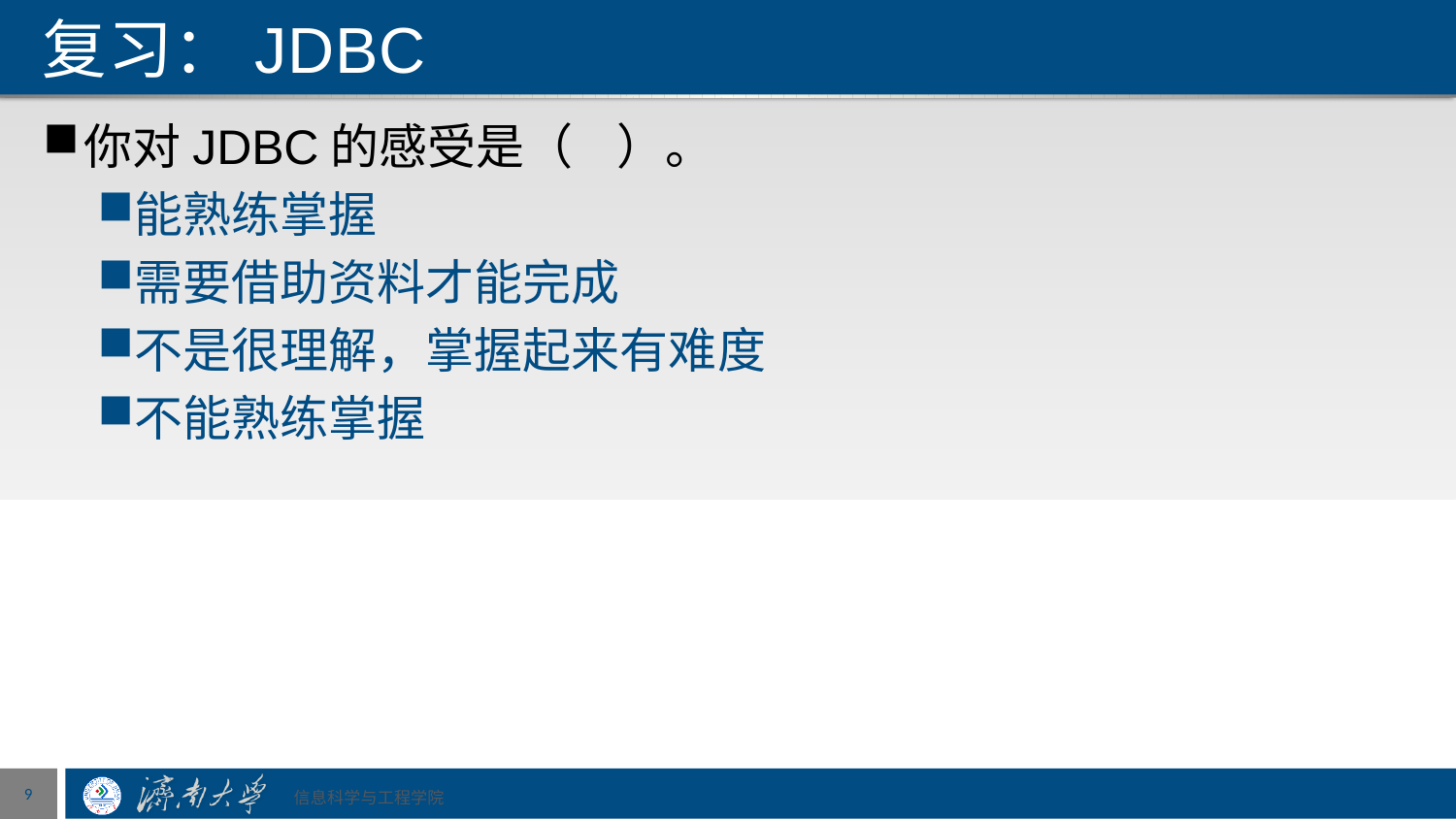

# 复习：JDBC
你对JDBC的感受是（    ）。
能熟练掌握
需要借助资料才能完成
不是很理解，掌握起来有难度
不能熟练掌握